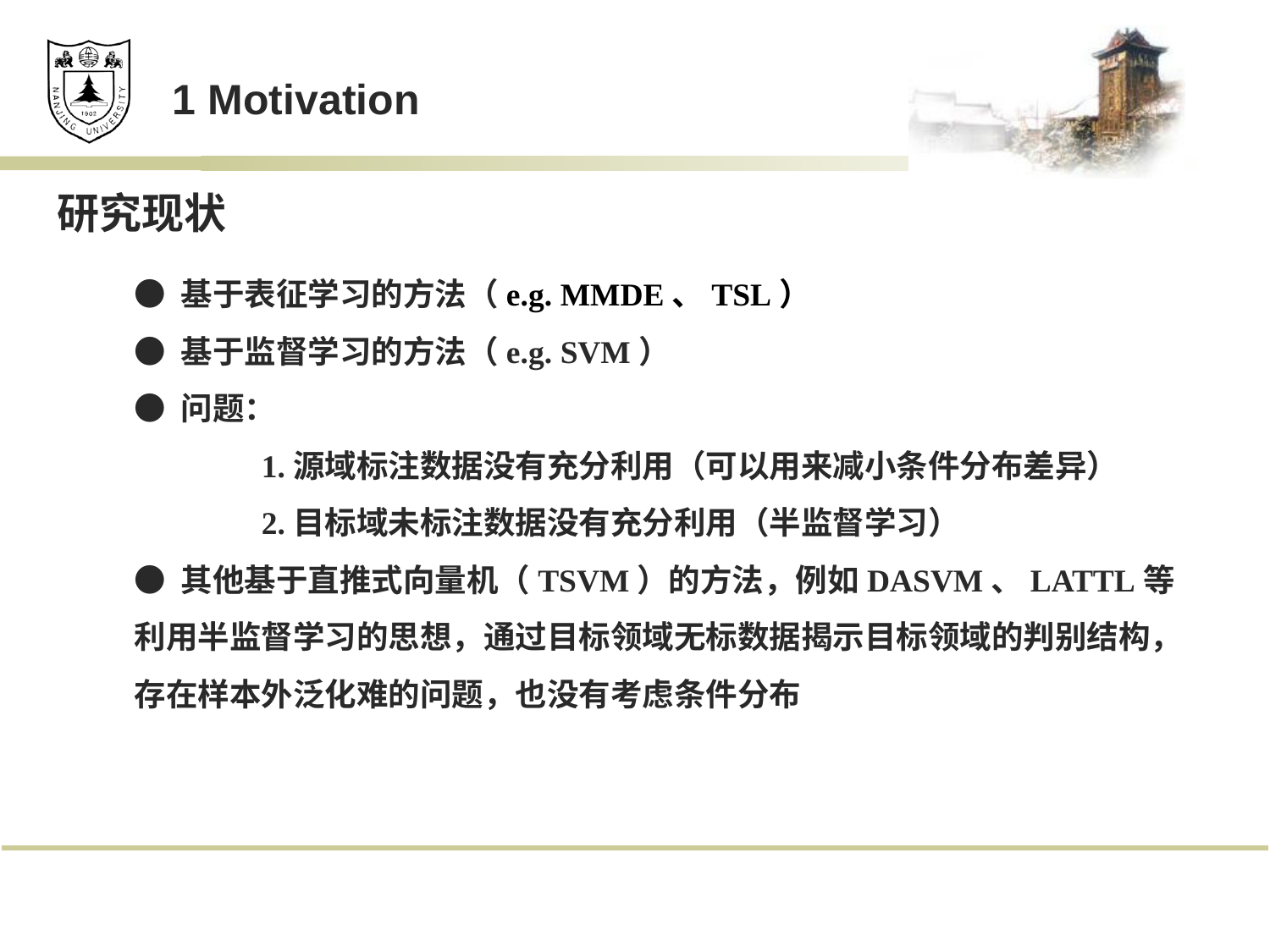

1 Motivation
 研究现状
● 基于表征学习的方法（e.g. MMDE、TSL）
● 基于监督学习的方法（e.g. SVM）
● 问题：
	1.源域标注数据没有充分利用（可以用来减小条件分布差异）
	2.目标域未标注数据没有充分利用（半监督学习）
● 其他基于直推式向量机（TSVM）的方法，例如DASVM、LATTL等利用半监督学习的思想，通过目标领域无标数据揭示目标领域的判别结构，存在样本外泛化难的问题，也没有考虑条件分布